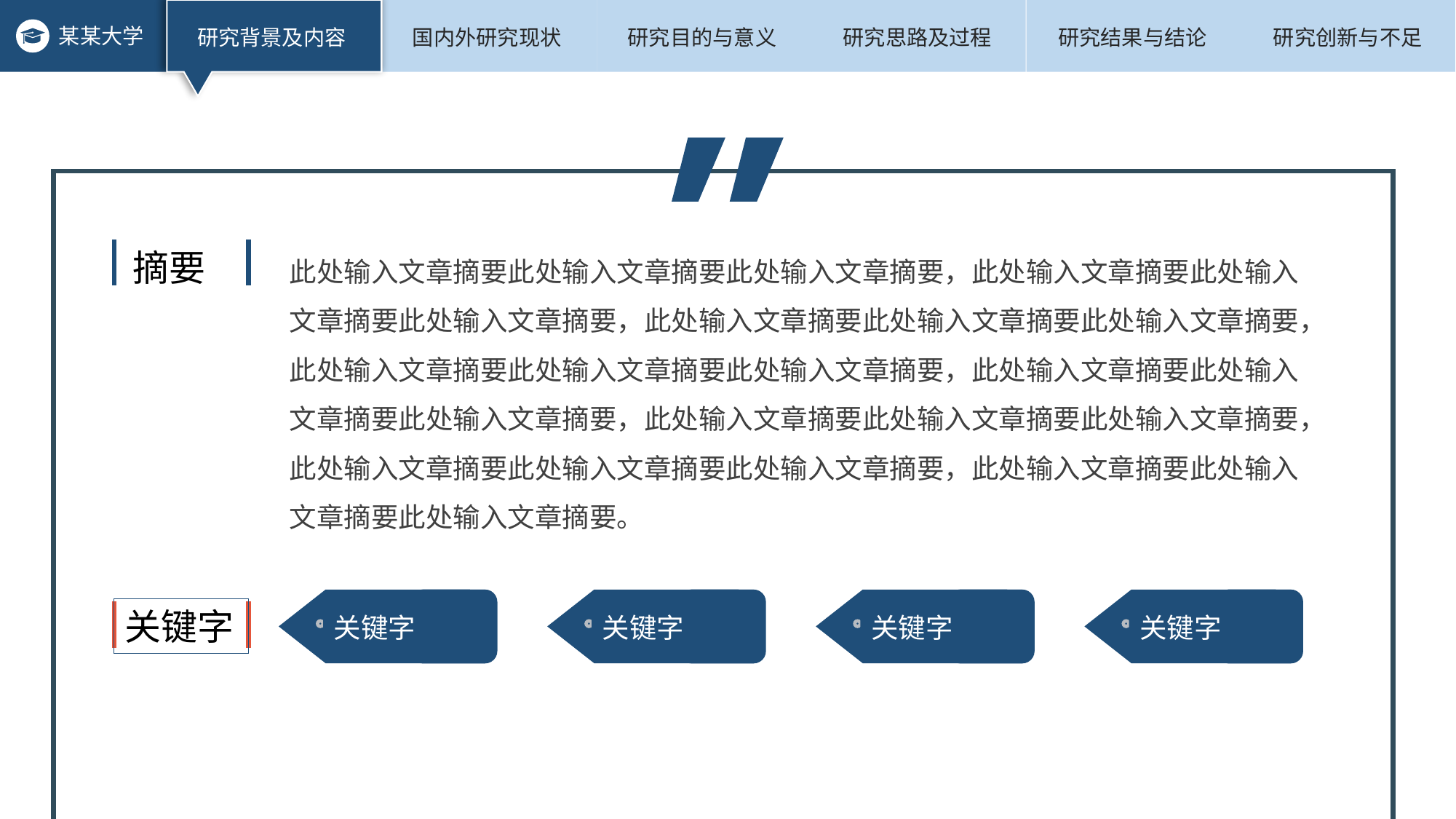

此处输入文章摘要此处输入文章摘要此处输入文章摘要，此处输入文章摘要此处输入文章摘要此处输入文章摘要，此处输入文章摘要此处输入文章摘要此处输入文章摘要，此处输入文章摘要此处输入文章摘要此处输入文章摘要，此处输入文章摘要此处输入文章摘要此处输入文章摘要，此处输入文章摘要此处输入文章摘要此处输入文章摘要，
此处输入文章摘要此处输入文章摘要此处输入文章摘要，此处输入文章摘要此处输入文章摘要此处输入文章摘要。
摘要

关键字

关键字

关键字

关键字
关键字